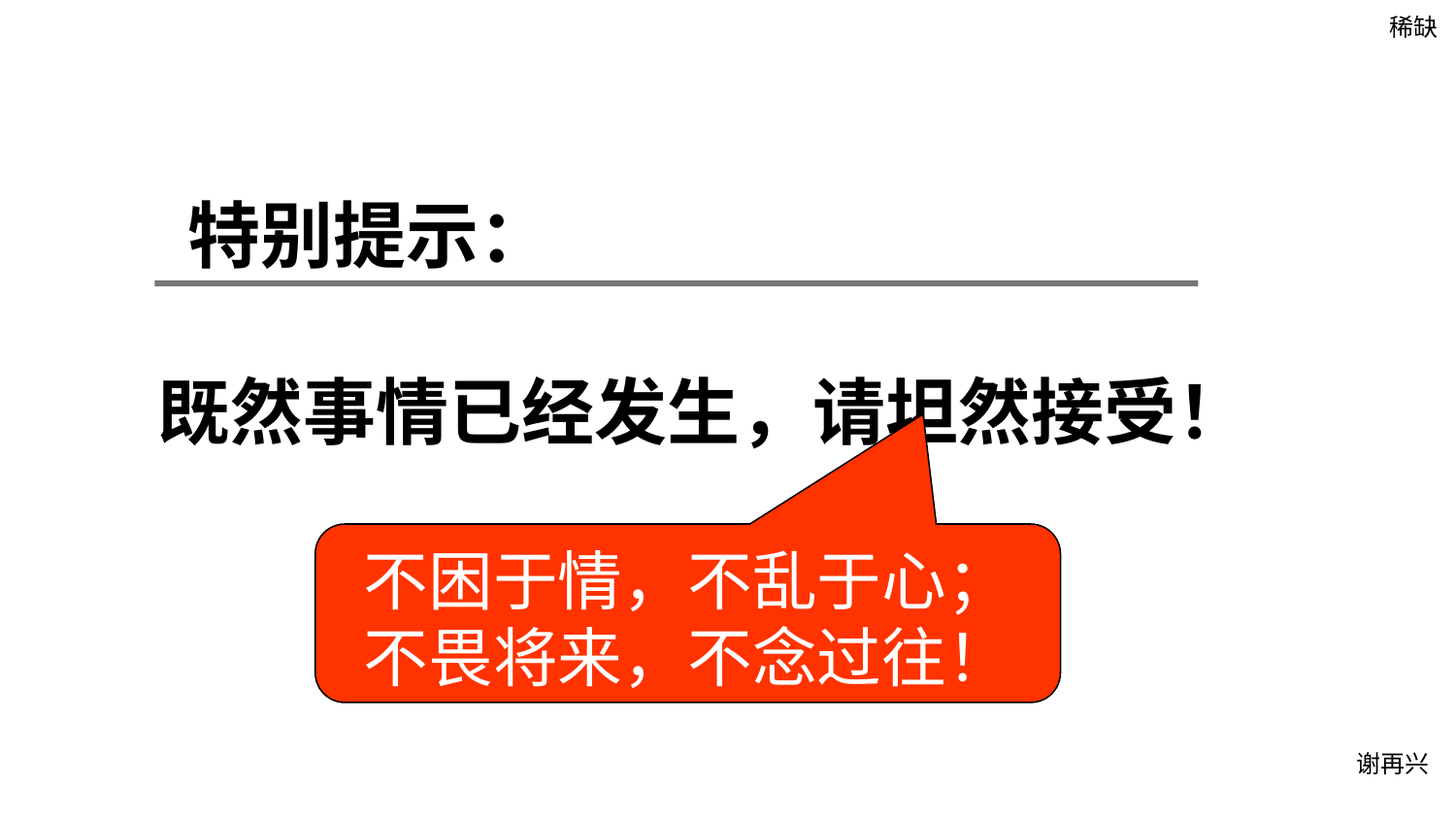

稀缺
特别提示：
既然事情已经发生，请坦然接受！

不困于情，不乱于心；
不畏将来，不念过往！
不畏将来，不念过往！
谢再兴